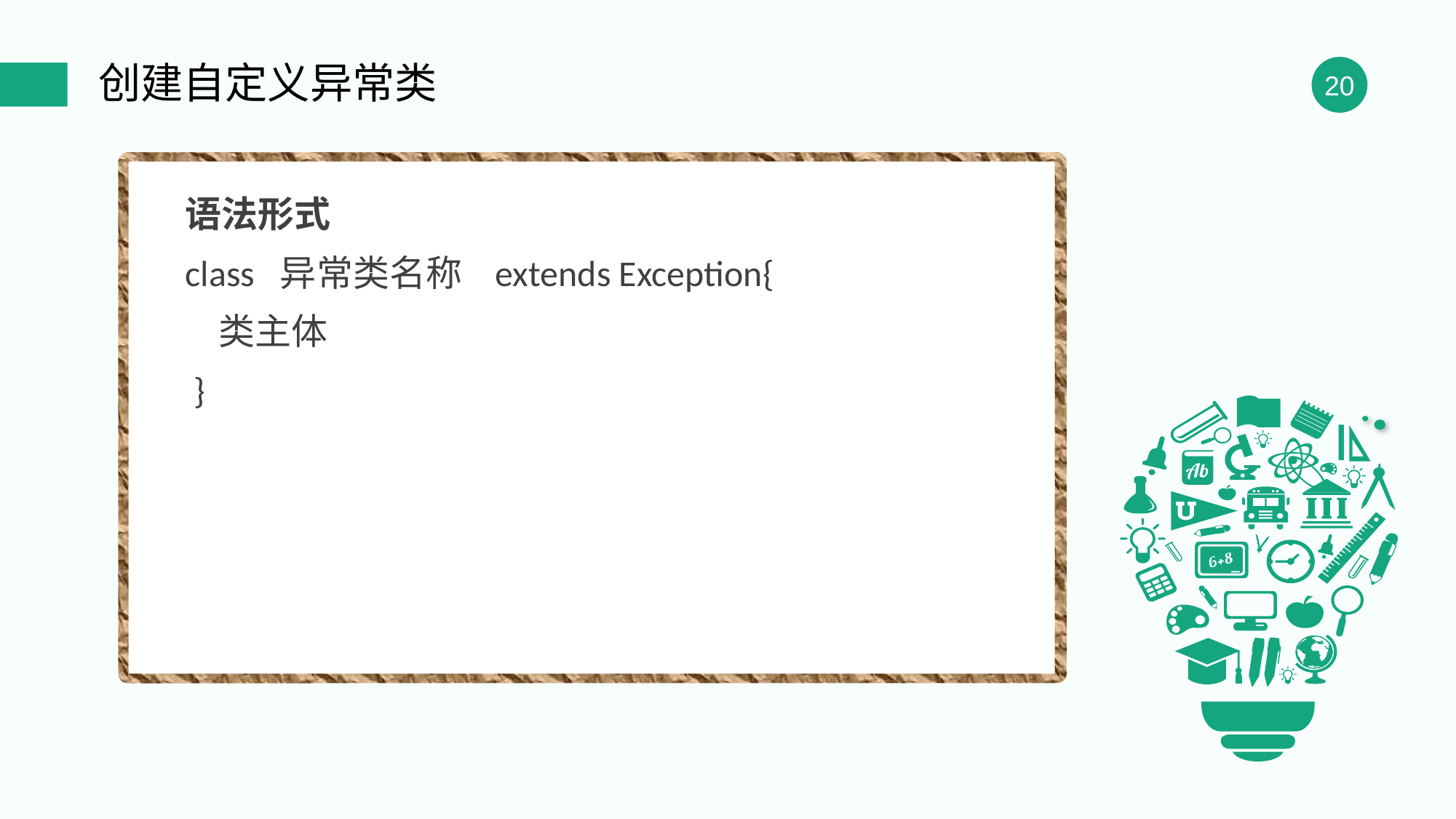

创建自定义异常类

语法形式
class  异常类名称   extends Exception{
   类主体
 }